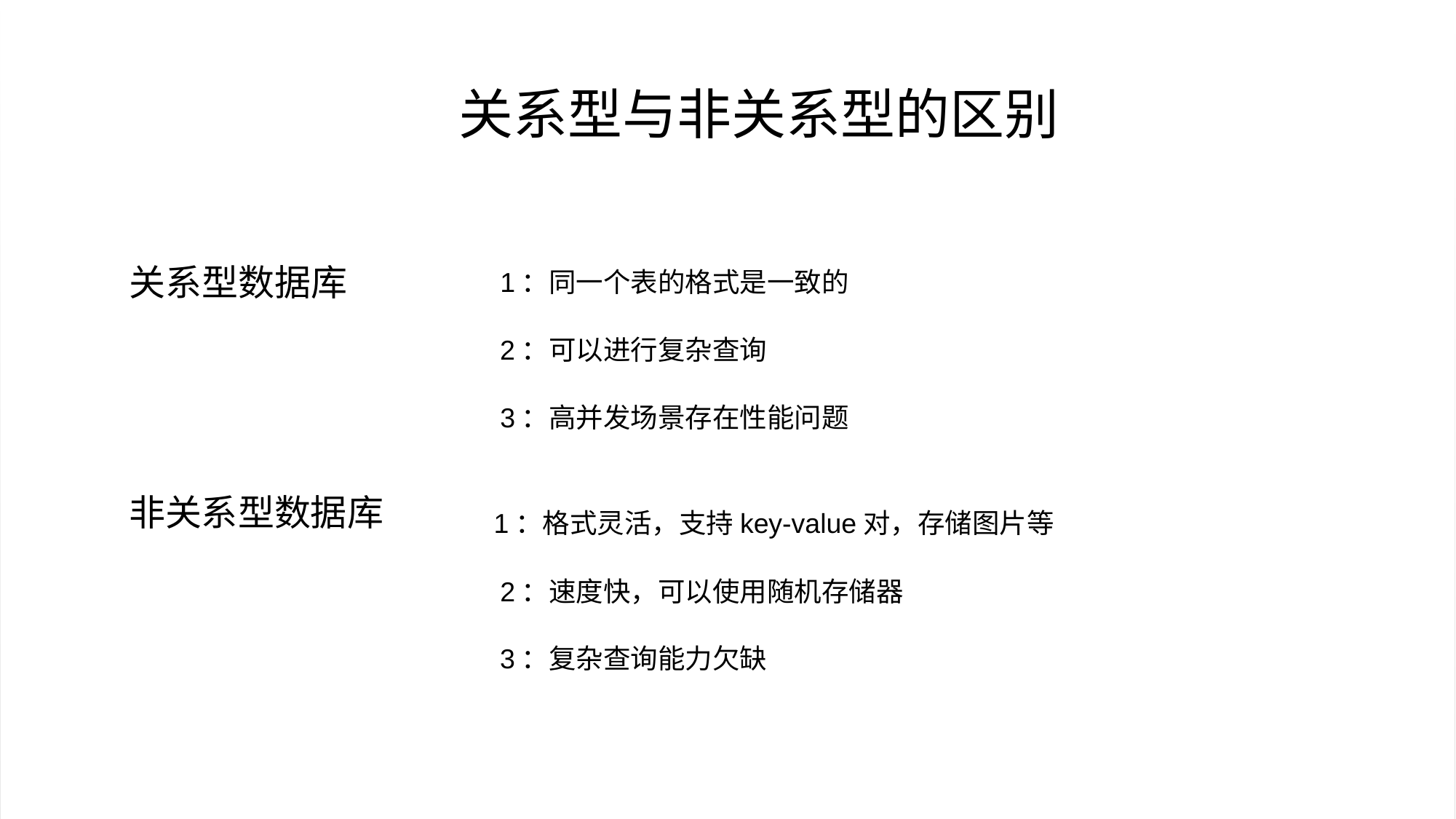

关系型与非关系型的区别
关系型数据库
1：同一个表的格式是一致的
2：可以进行复杂查询
3：高并发场景存在性能问题
# 空白演示
在此输入您的封面副标题
非关系型数据库
1：格式灵活，支持key-value对，存储图片等
2：速度快，可以使用随机存储器
3：复杂查询能力欠缺